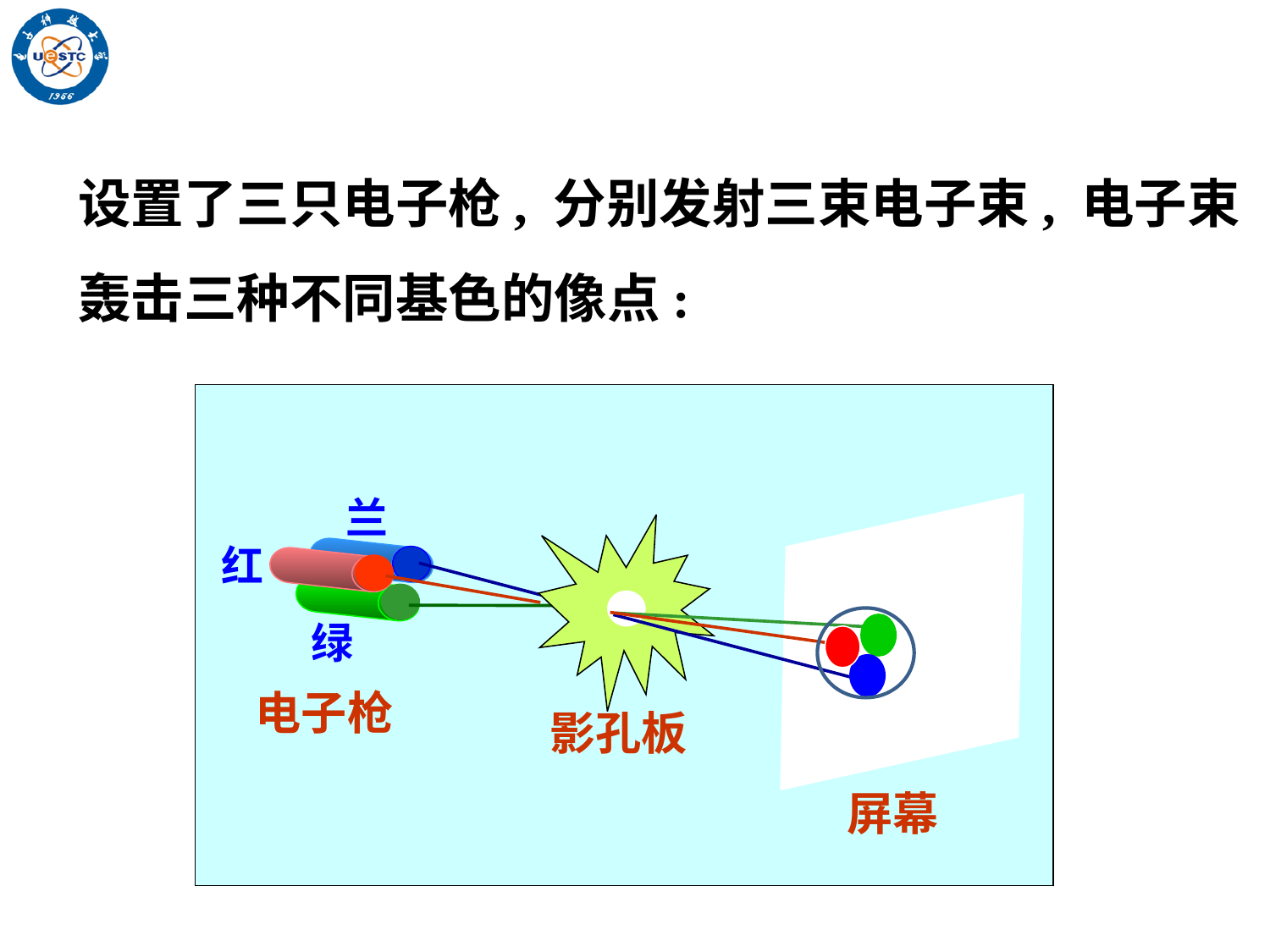

设置了三只电子枪, 分别发射三束电子束, 电子束轰击三种不同基色的像点:

兰

红

绿

电子枪
影孔板
屏幕